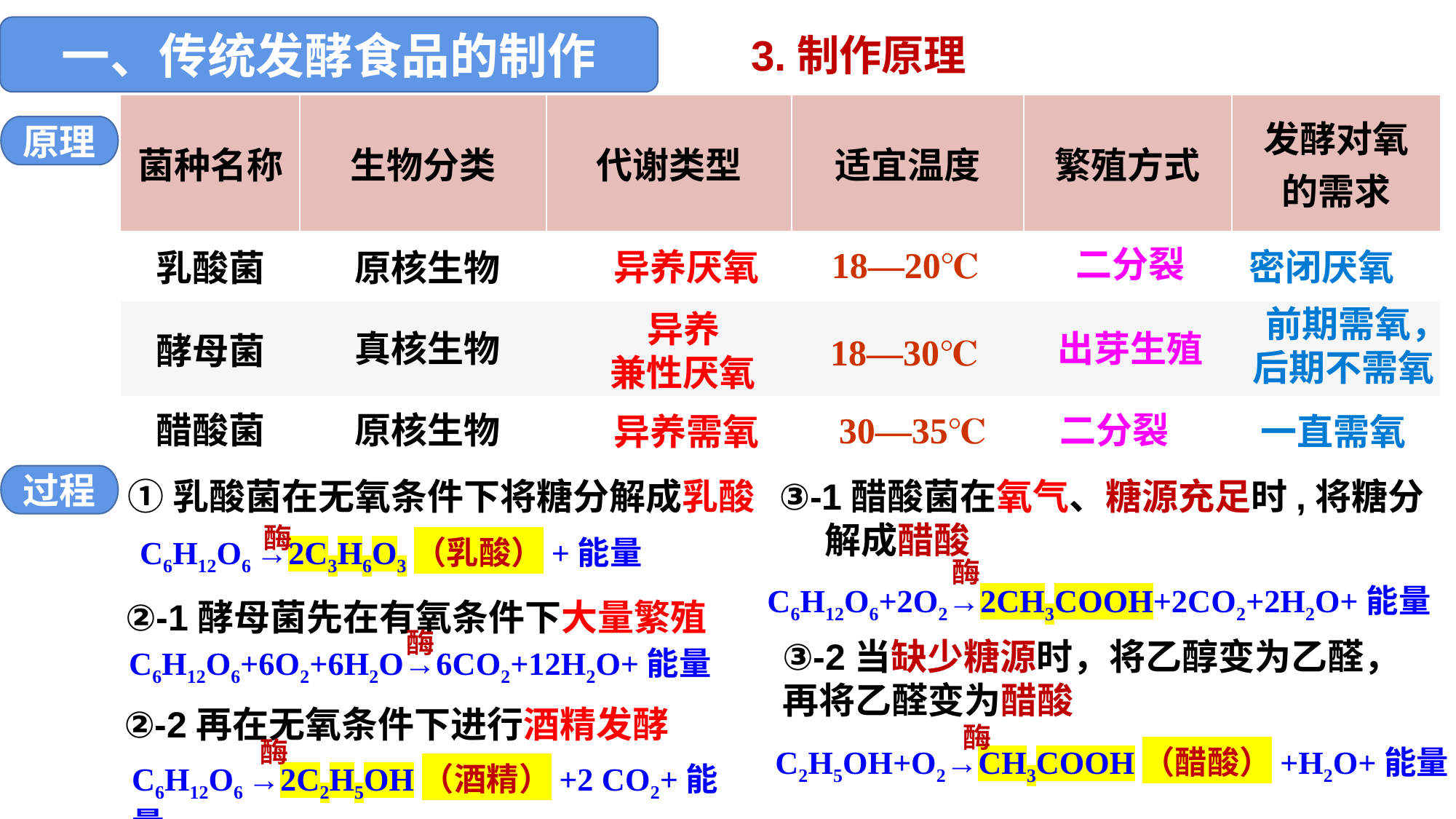

一、传统发酵食品的制作
3.制作原理
| 菌种名称 | 生物分类 | 代谢类型 | 适宜温度 | 繁殖方式 | 发酵对氧的需求 |
| --- | --- | --- | --- | --- | --- |
| 乳酸菌 |  |  |  |  |  |
| 酵母菌 |  |  |  |  |  |
| 醋酸菌 |  |  |  |  |  |
原理
二分裂
18—20℃
密闭厌氧
异养厌氧
原核生物
  前期需氧，
后期不需氧
异养
兼性厌氧
真核生物
出芽生殖
18—30℃
原核生物
30—35℃
二分裂
一直需氧
异养需氧
过程
③-1醋酸菌在氧气、糖源充足时,将糖分解成醋酸
①乳酸菌在无氧条件下将糖分解成乳酸
酶
C6H12O6 →2C3H6O3（乳酸）+能量
酶
C6H12O6+2O2→2CH3COOH+2CO2+2H2O+能量
②-1酵母菌先在有氧条件下大量繁殖
酶
C6H12O6+6O2+6H2O→6CO2+12H2O+能量
③-2当缺少糖源时，将乙醇变为乙醛，再将乙醛变为醋酸
②-2再在无氧条件下进行酒精发酵
酶
C2H5OH+O2→CH3COOH（醋酸）+H2O+能量
酶
C6H12O6 →2C2H5OH（酒精）+2 CO2+能量